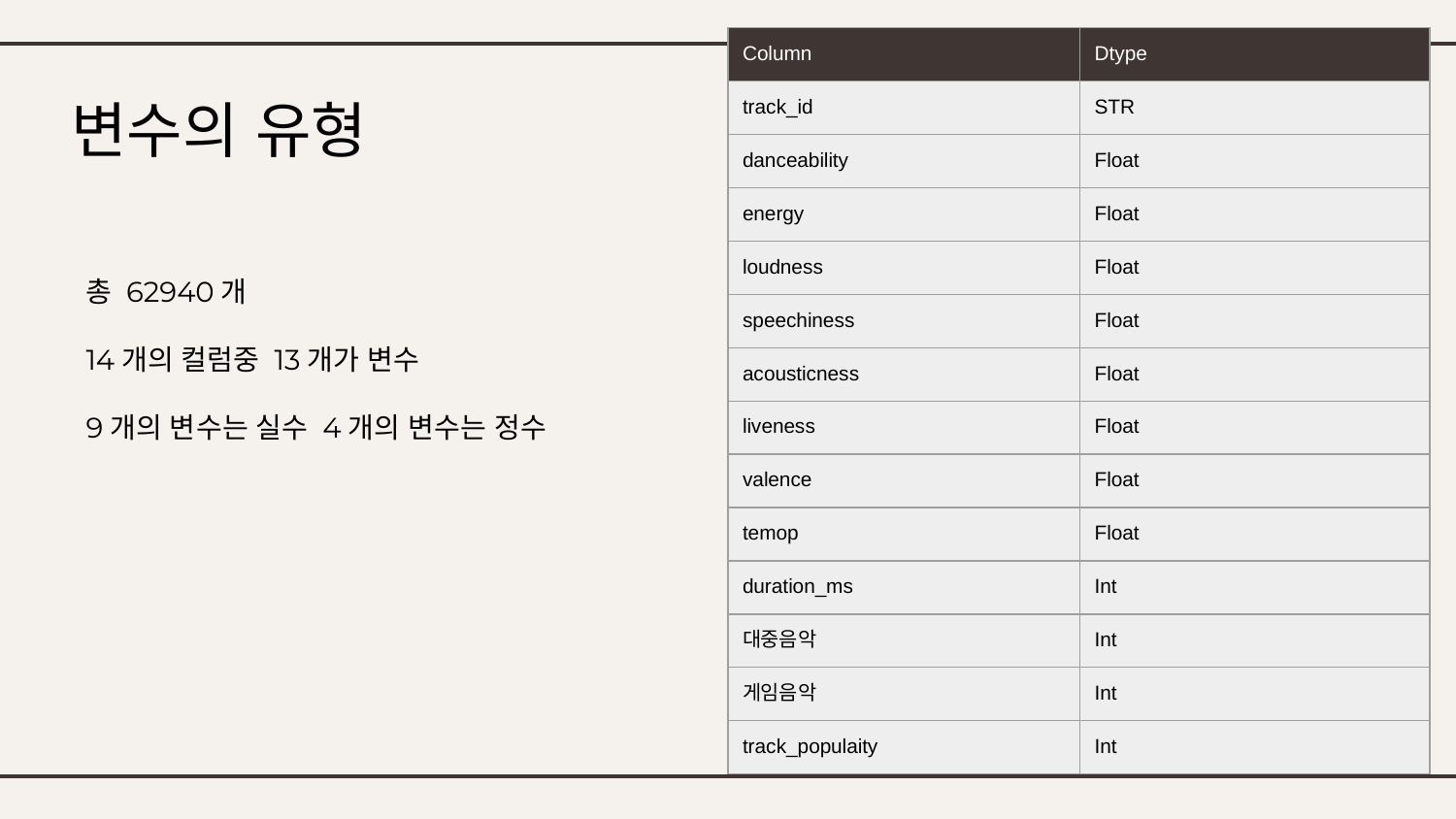

| Column | Dtype |
| --- | --- |
| track\_id | STR |
| danceability | Float |
| energy | Float |
| loudness | Float |
| speechiness | Float |
| acousticness | Float |
| liveness | Float |
| valence | Float |
| temop | Float |
| duration\_ms | Int |
| 대중음악 | Int |
| 게임음악 | Int |
| track\_populaity | Int |
# 변수의 유형
총 62940개

14개의 컬럼중 13개가 변수

9개의 변수는 실수 4개의 변수는 정수